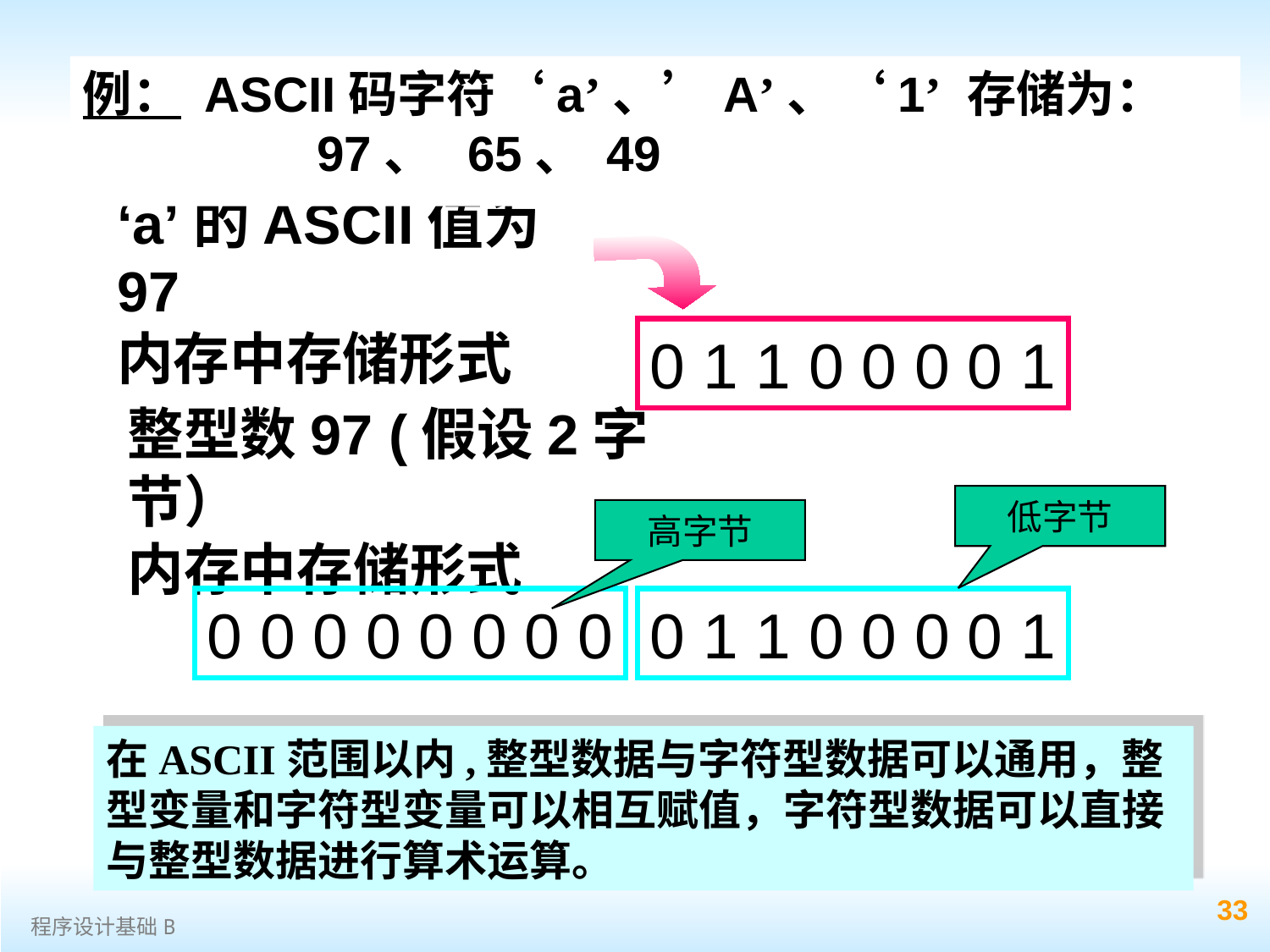

例： ASCII码字符‘a’、’A’、‘1’ 存储为：
                 97、  65、 49

‘a’的ASCII值为97
内存中存储形式
0 1 1 0 0 0 0 1
整型数97 (假设2字节）
内存中存储形式
低字节
高字节
0 0 0 0 0 0 0 0
0 1 1 0 0 0 0 1
在ASCII范围以内,整型数据与字符型数据可以通用，整型变量和字符型变量可以相互赋值，字符型数据可以直接与整型数据进行算术运算。
33